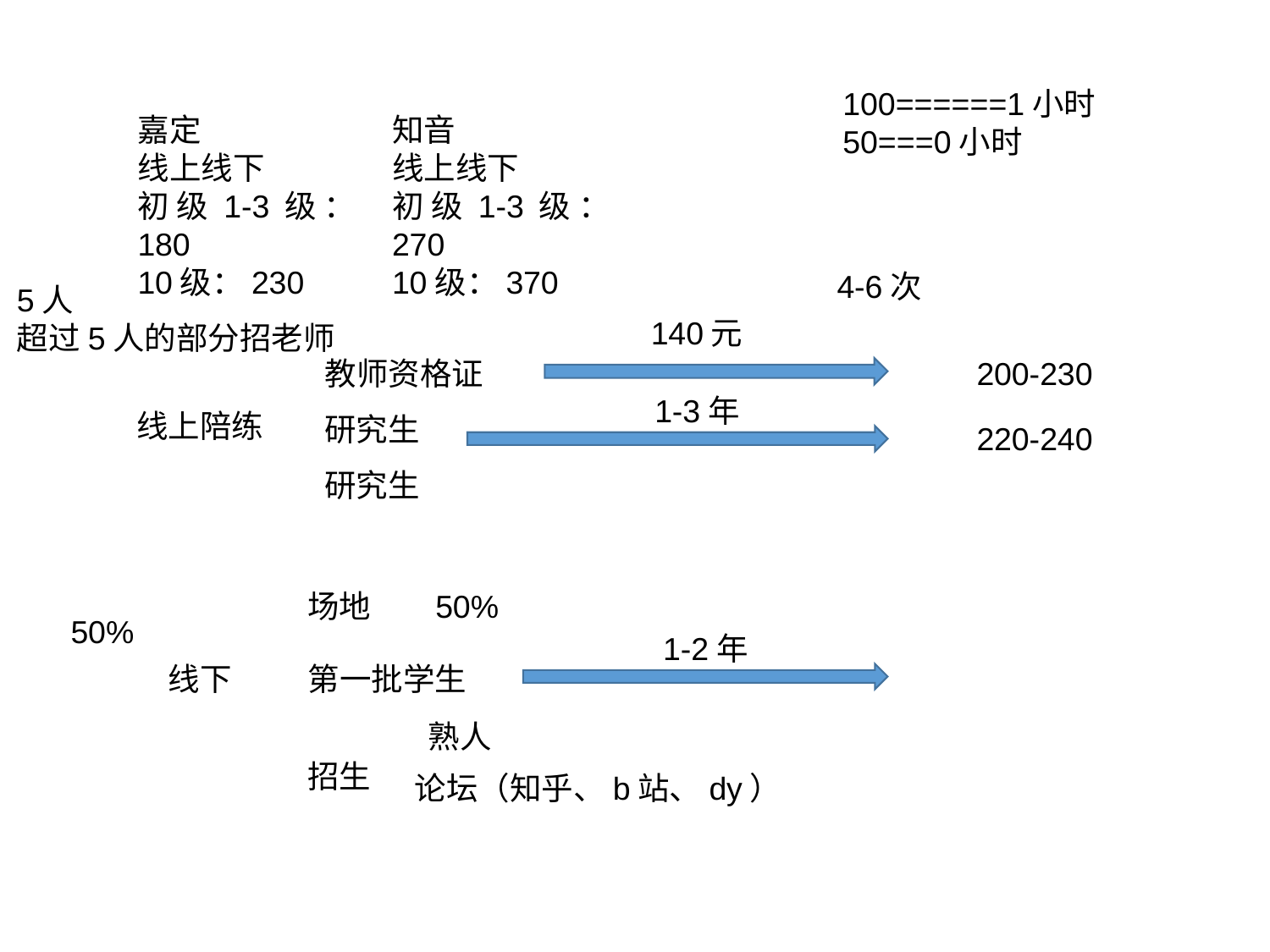

100======1小时
50===0小时
嘉定
线上线下
初级1-3级：180
10级：230
知音
线上线下
初级1-3级：270
10级：370
4-6次
5人
超过5人的部分招老师
140元
教师资格证
200-230

1-3年
线上陪练
研究生
220-240

研究生
场地
50%
50%
1-2年
线下
第一批学生

熟人
招生
论坛（知乎、b站、dy）